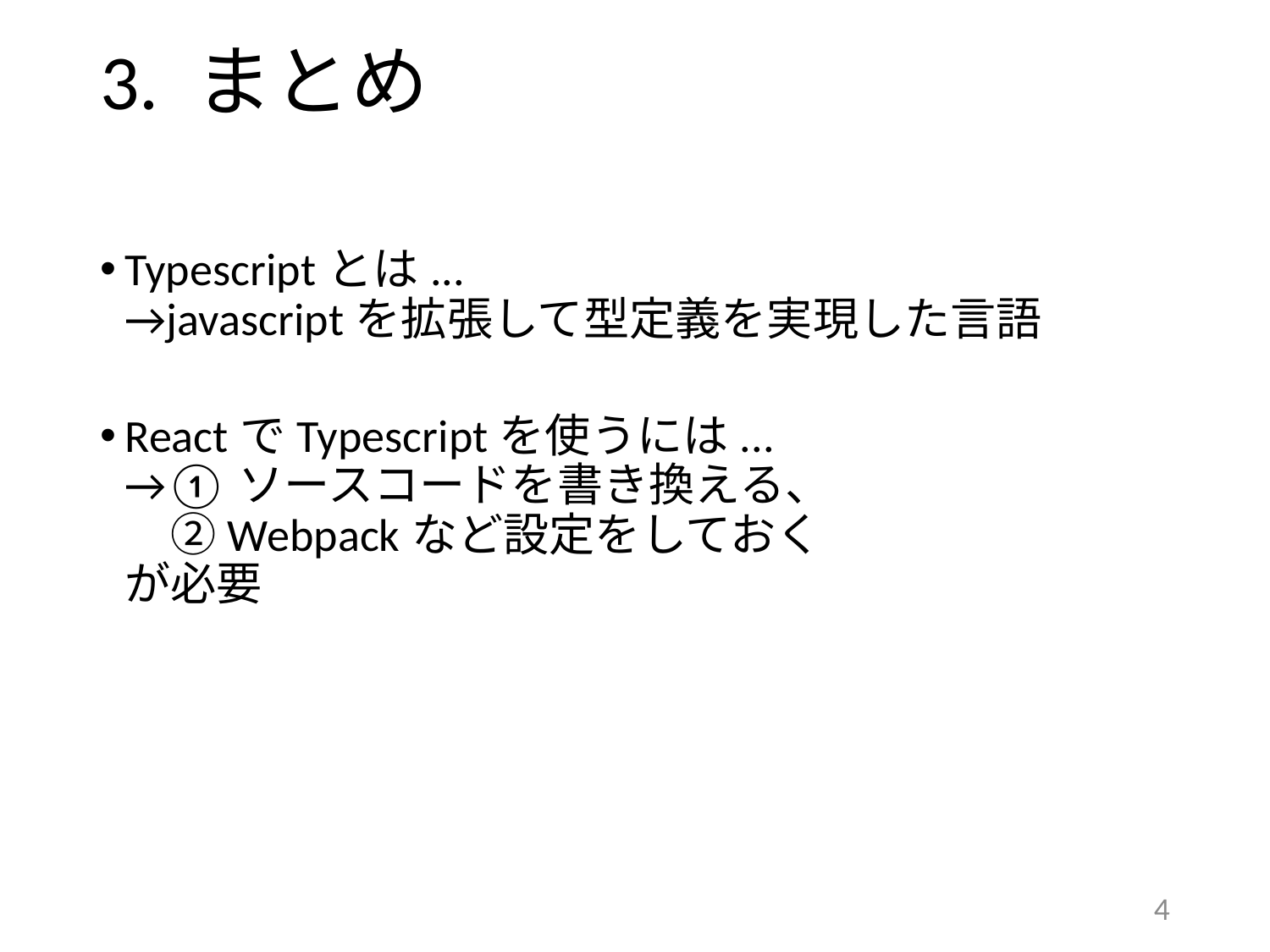

# 3. まとめ

Typescriptとは...
→javascriptを拡張して型定義を実現した言語
ReactでTypescriptを使うには...
→①ソースコードを書き換える、
　②Webpackなど設定をしておく
が必要

4